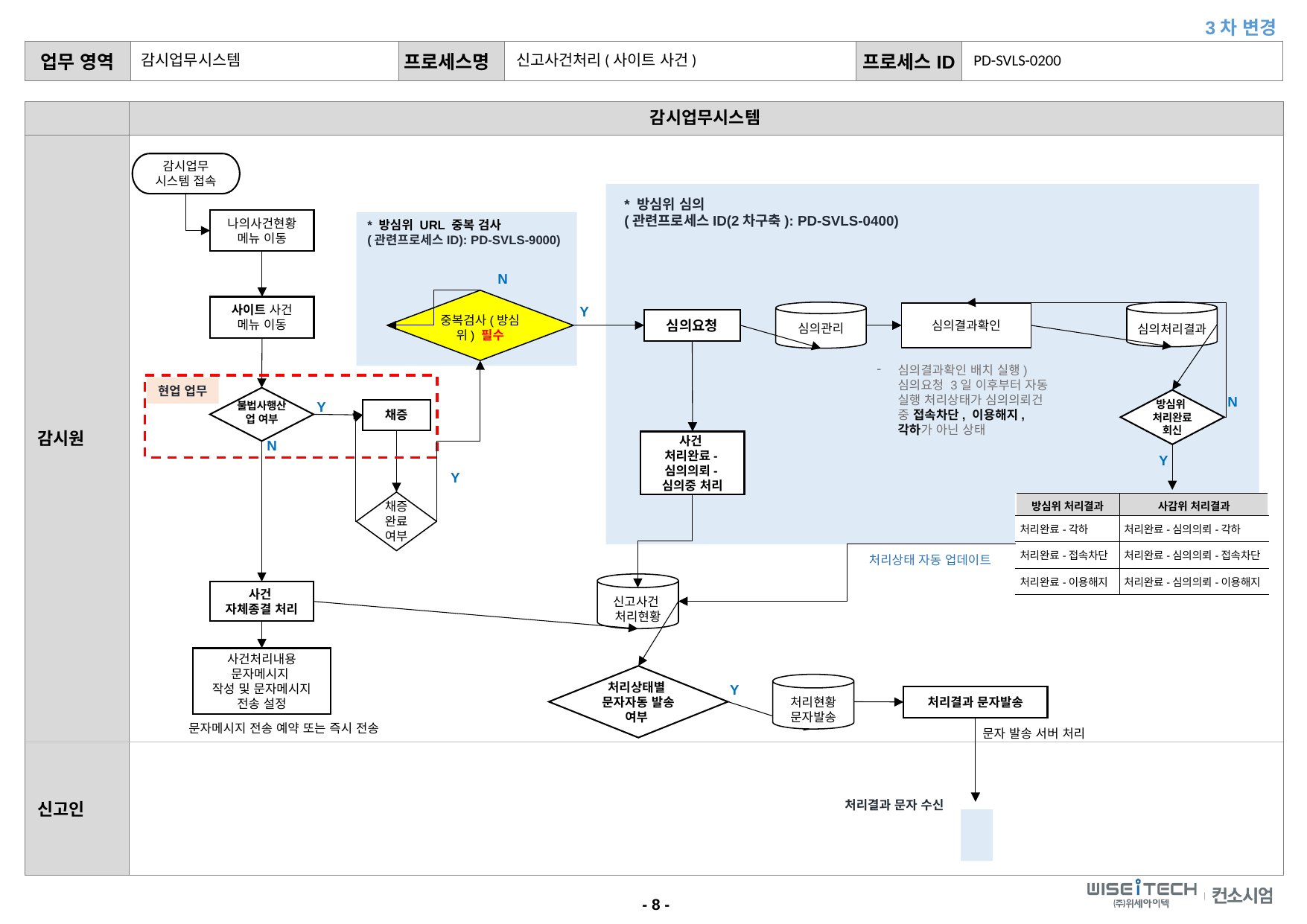

3차 변경
PD-SVLS-0200
감시업무시스템
신고사건처리(사이트 사건)
감시업무시스템
감시원
감시업무
시스템 접속

* 방심위 심의
(관련프로세스ID(2차구축): PD-SVLS-0400)

현업 업무
나의사건현황
메뉴 이동
* 방심위 URL 중복 검사
(관련프로세스ID): PD-SVLS-9000)
N
중복검사(방심위) 필수
사이트 사건
메뉴 이동
Y
심의관리
심의처리결과
심의결과확인
심의요청
심의결과확인 배치 실행)
심의요청 3일 이후부터 자동 실행 처리상태가 심의의뢰건 중 접속차단, 이용해지, 각하가 아닌 상태

N
불법사행산업 여부
Y
N
N
방심위
처리완료 회신
채증
사건
처리완료-심의의뢰-심의중 처리
Y
Y
채증
완료
여부
| 방심위 처리결과 | 사감위 처리결과 |
| --- | --- |
| 처리완료-각하 | 처리완료-심의의뢰-각하 |
| 처리완료-접속차단 | 처리완료-심의의뢰-접속차단 |
| 처리완료-이용해지 | 처리완료-심의의뢰-이용해지 |
처리상태 자동 업데이트
신고사건
처리현황
사건
자체종결 처리
사건처리내용
문자메시지
작성 및 문자메시지 전송 설정
처리상태별
문자자동 발송 여부
Y
처리현황
문자발송
처리결과 문자발송
문자메시지 전송 예약 또는 즉시 전송
문자 발송 서버 처리
신고인
처리결과 문자 수신